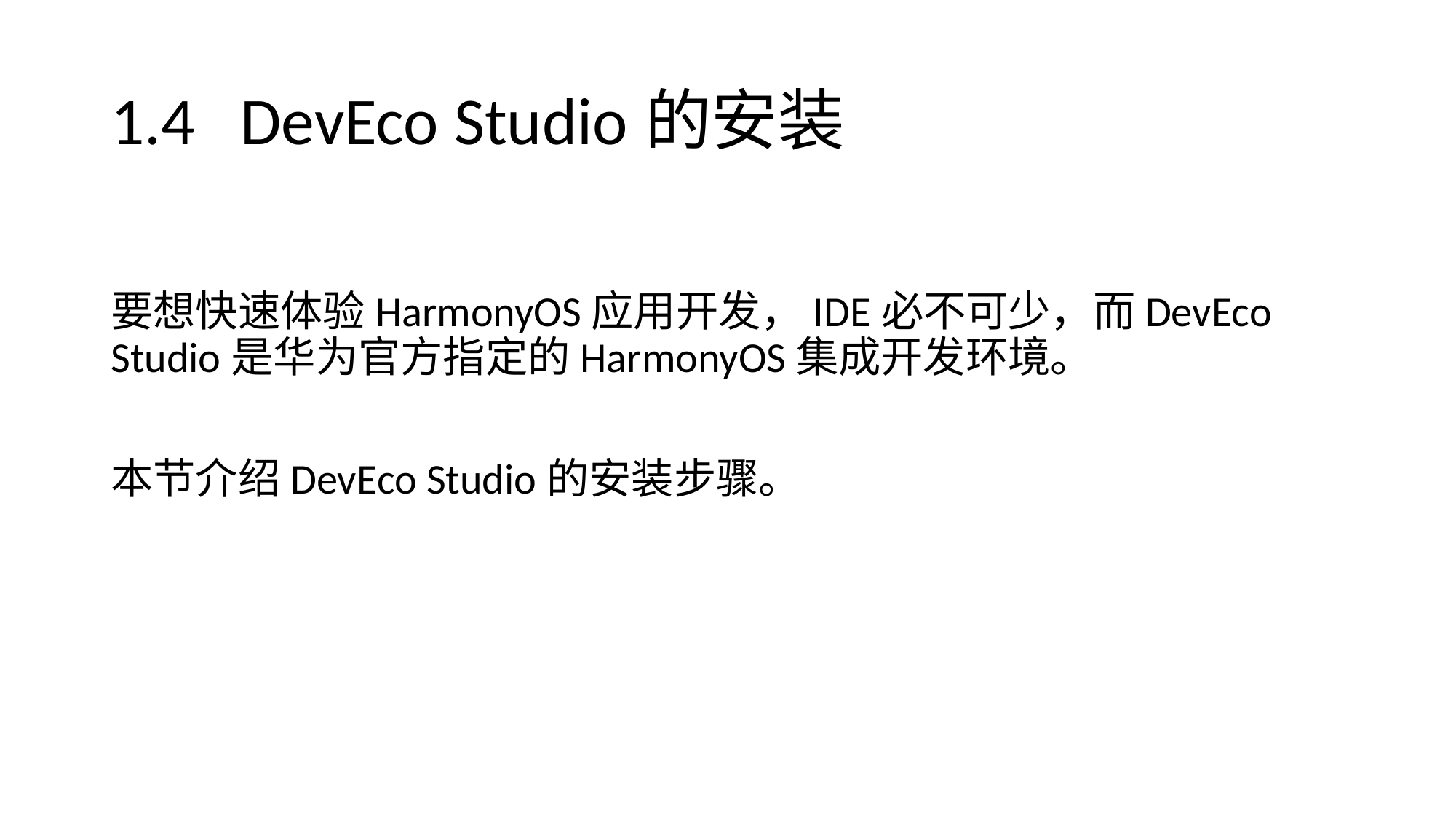

# 1.4   DevEco Studio的安装

要想快速体验HarmonyOS应用开发，IDE必不可少，而DevEco Studio是华为官方指定的HarmonyOS集成开发环境。

本节介绍DevEco Studio的安装步骤。